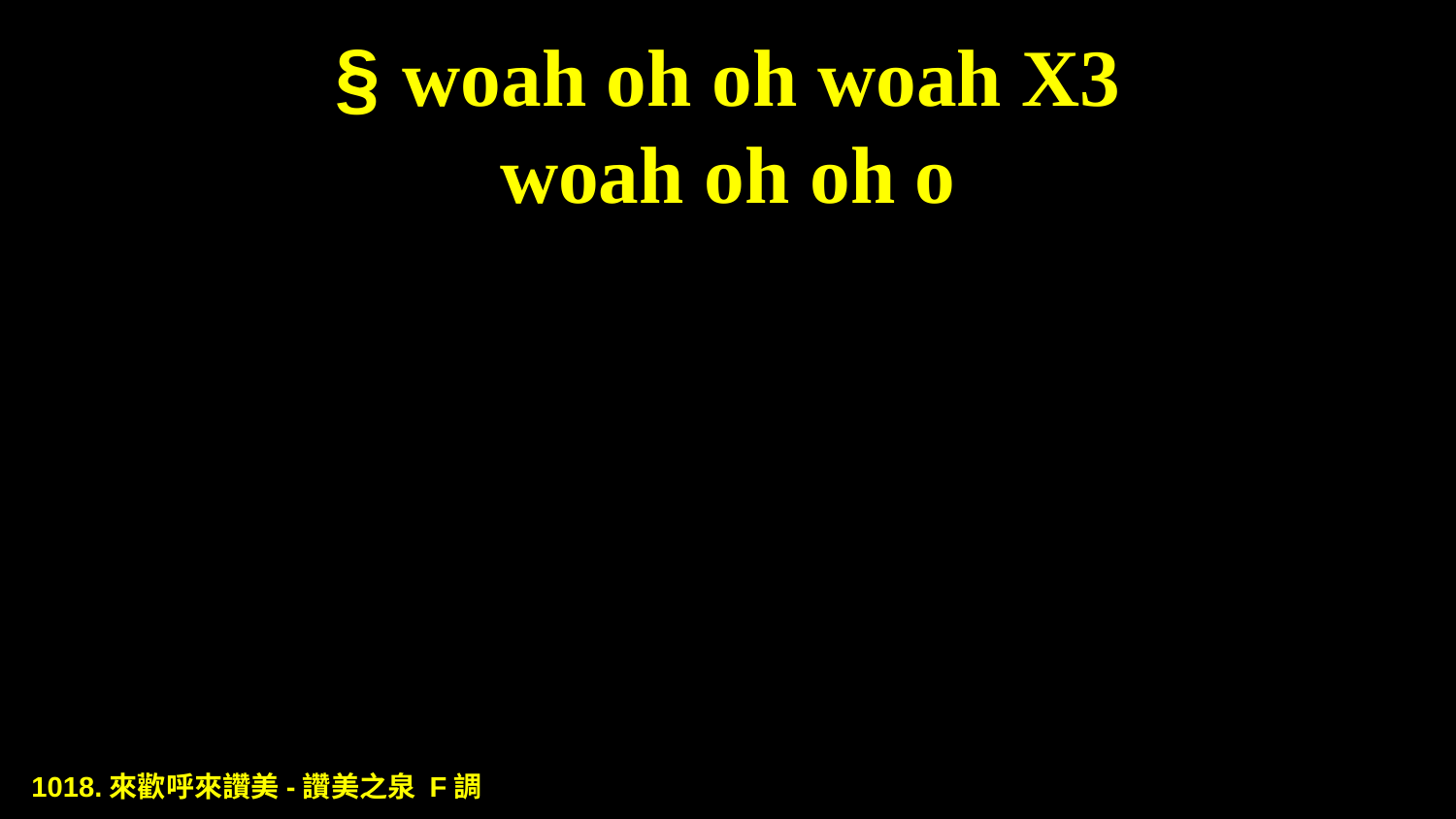

# § woah oh oh woah X3 woah oh oh o
1018.來歡呼來讚美-讚美之泉 F調